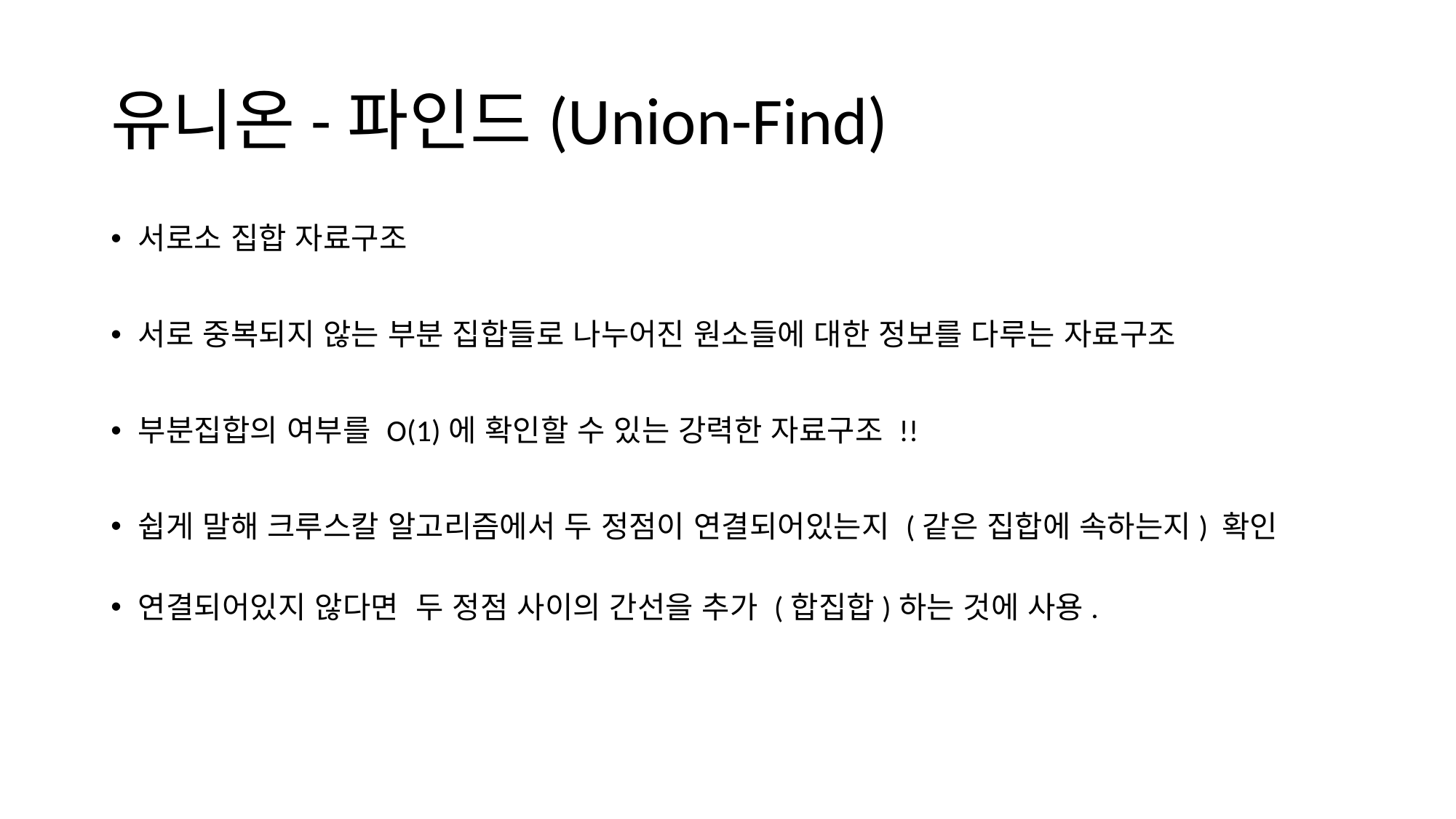

# 유니온-파인드(Union-Find)
서로소 집합 자료구조

서로 중복되지 않는 부분 집합들로 나누어진 원소들에 대한 정보를 다루는 자료구조

부분집합의 여부를 O(1)에 확인할 수 있는 강력한 자료구조 !!

쉽게 말해 크루스칼 알고리즘에서 두 정점이 연결되어있는지 (같은 집합에 속하는지) 확인
연결되어있지 않다면  두 정점 사이의 간선을 추가 (합집합)하는 것에 사용.